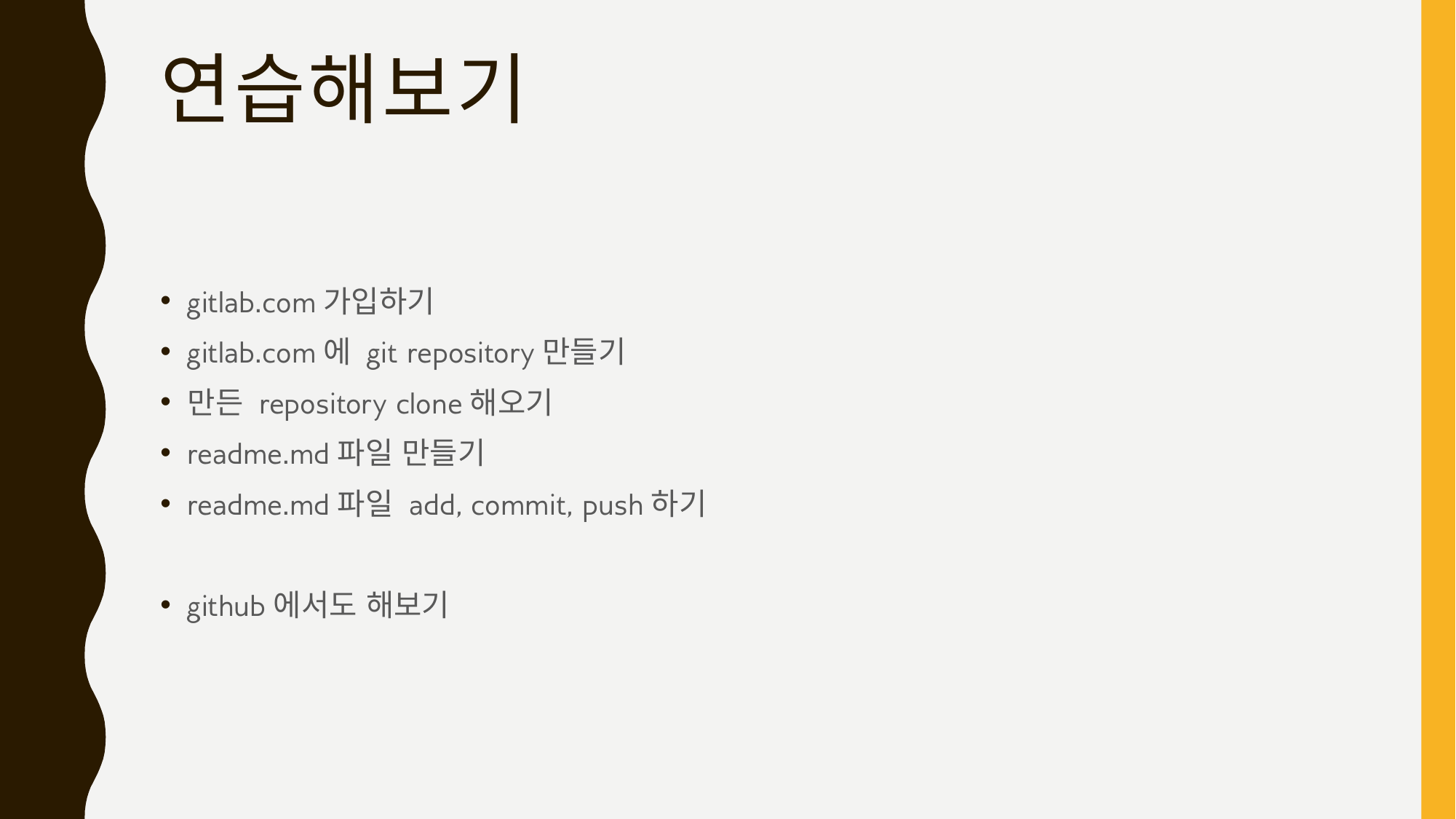

# 연습해보기
gitlab.com가입하기
gitlab.com에 git repository만들기
만든 repository clone해오기
readme.md파일 만들기
readme.md파일 add, commit, push하기

github에서도 해보기